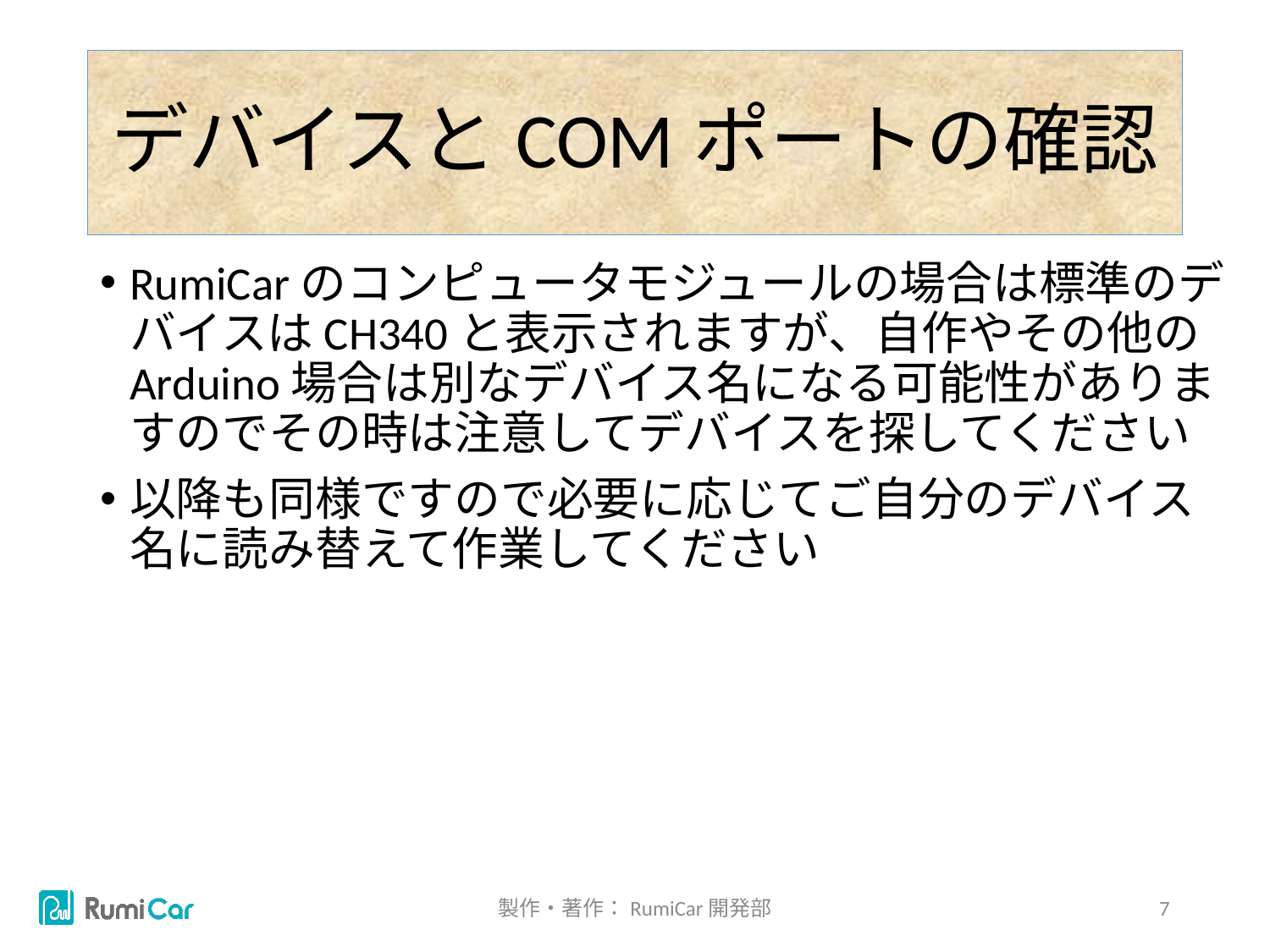

# デバイスとCOMポートの確認
RumiCarのコンピュータモジュールの場合は標準のデバイスはCH340と表示されますが、自作やその他のArduino場合は別なデバイス名になる可能性がありますのでその時は注意してデバイスを探してください
以降も同様ですので必要に応じてご自分のデバイス名に読み替えて作業してください
製作・著作：RumiCar開発部
7